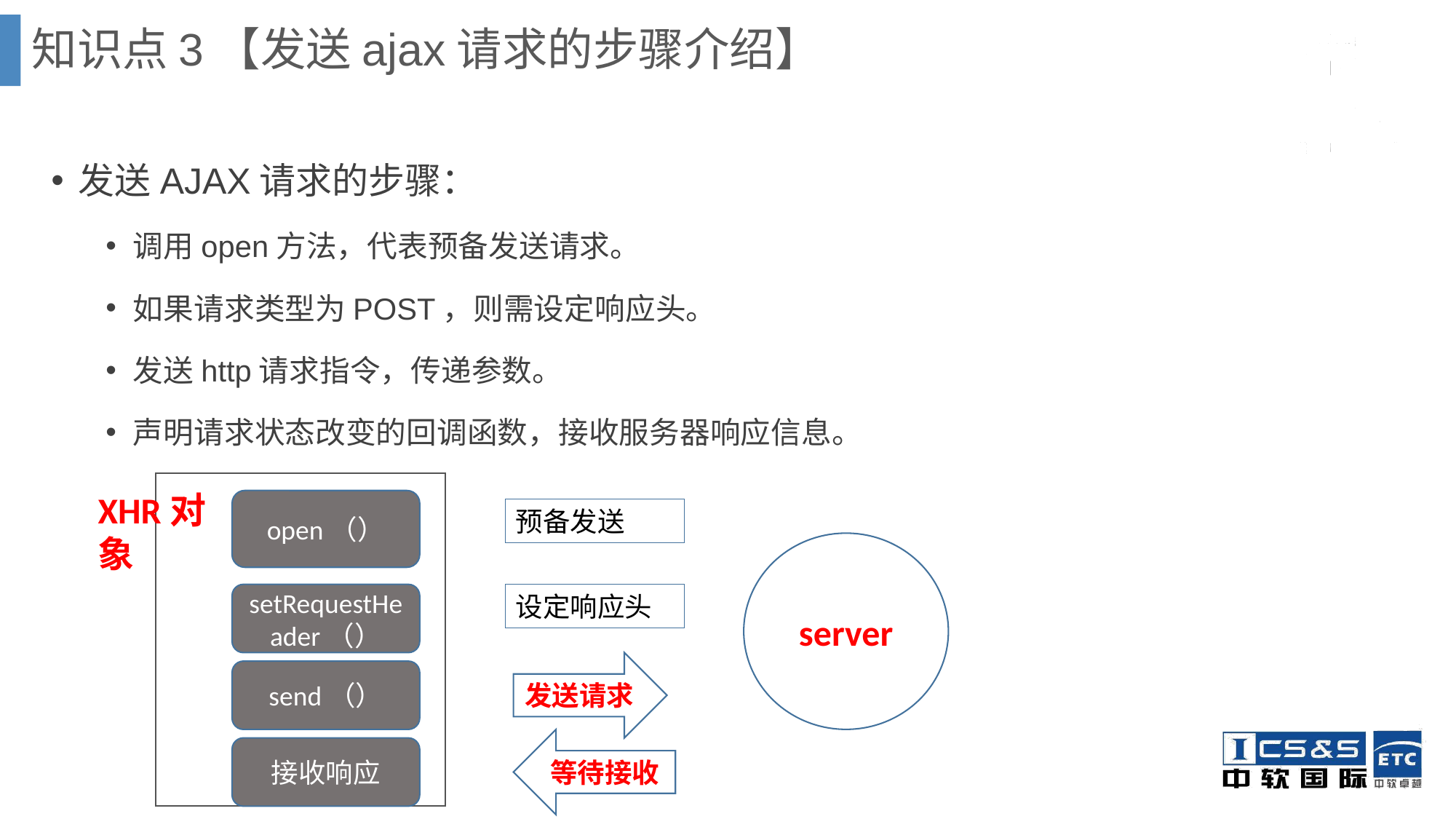

知识点3【发送ajax请求的步骤介绍】
发送AJAX请求的步骤：
调用open方法，代表预备发送请求。
如果请求类型为POST，则需设定响应头。
发送http请求指令，传递参数。
声明请求状态改变的回调函数，接收服务器响应信息。

XHR对象
open（）
预备发送
server
setRequestHeader（）
设定响应头
发送请求
send（）
等待接收
接收响应